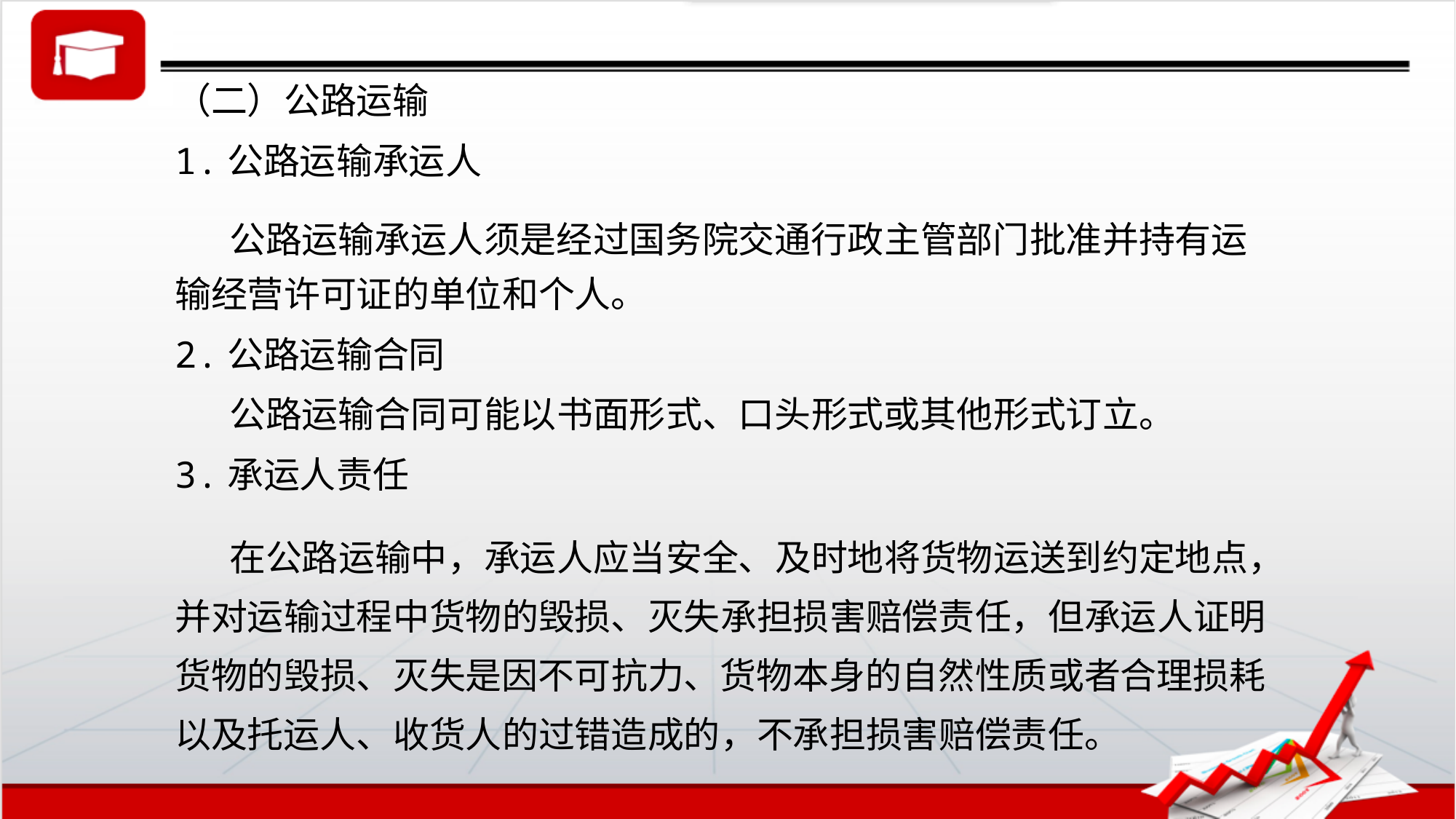

（二）公路运输
1.公路运输承运人
公路运输承运人须是经过国务院交通行政主管部门批准并持有运输经营许可证的单位和个人。
2.公路运输合同
公路运输合同可能以书面形式、口头形式或其他形式订立。
3.承运人责任
在公路运输中，承运人应当安全、及时地将货物运送到约定地点，并对运输过程中货物的毁损、灭失承担损害赔偿责任，但承运人证明货物的毁损、灭失是因不可抗力、货物本身的自然性质或者合理损耗以及托运人、收货人的过错造成的，不承担损害赔偿责任。